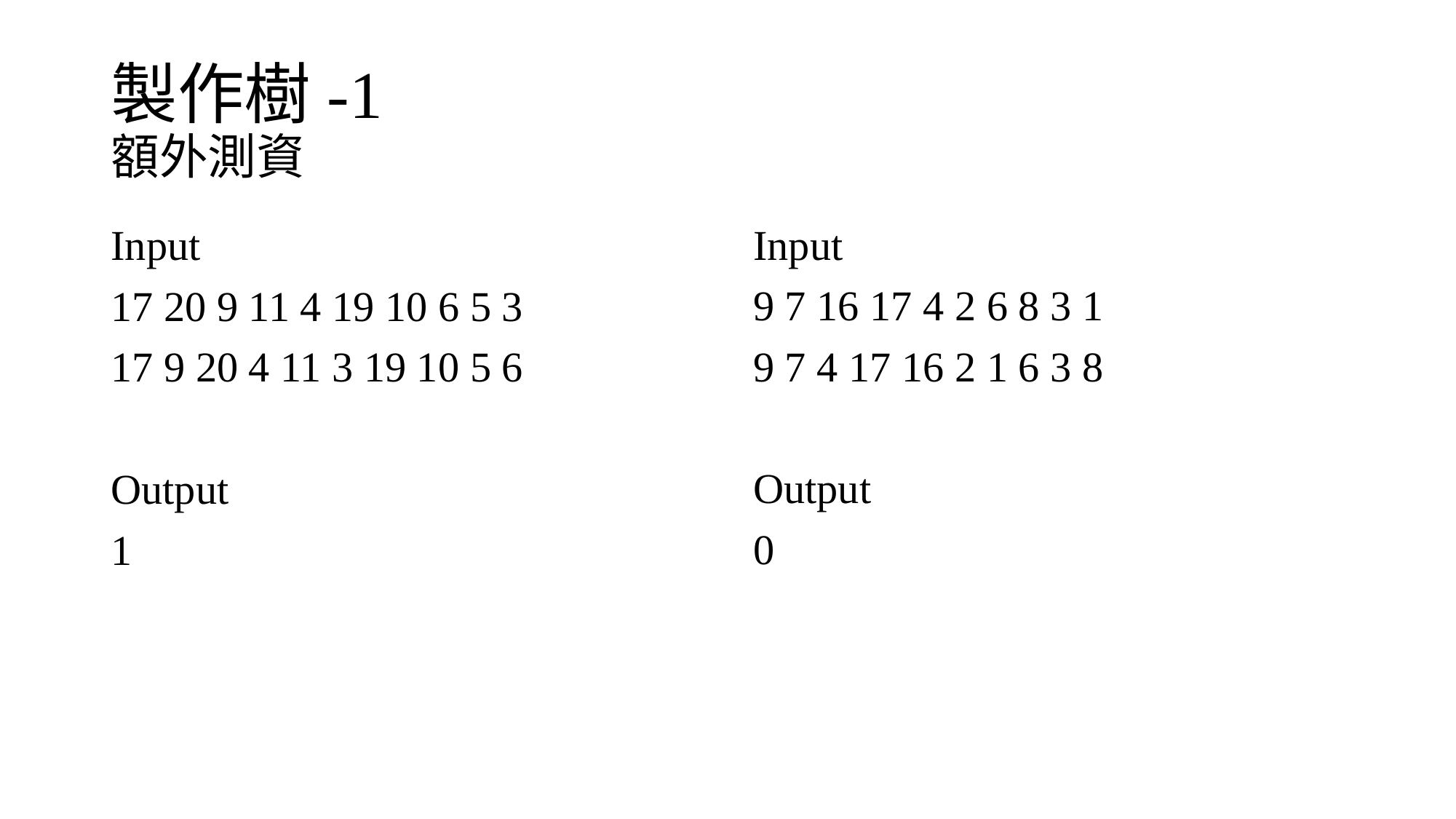

# 製作樹-1 額外測資
Input
17 20 9 11 4 19 10 6 5 3
17 9 20 4 11 3 19 10 5 6

Output
1
Input
9 7 16 17 4 2 6 8 3 1
9 7 4 17 16 2 1 6 3 8

Output
0